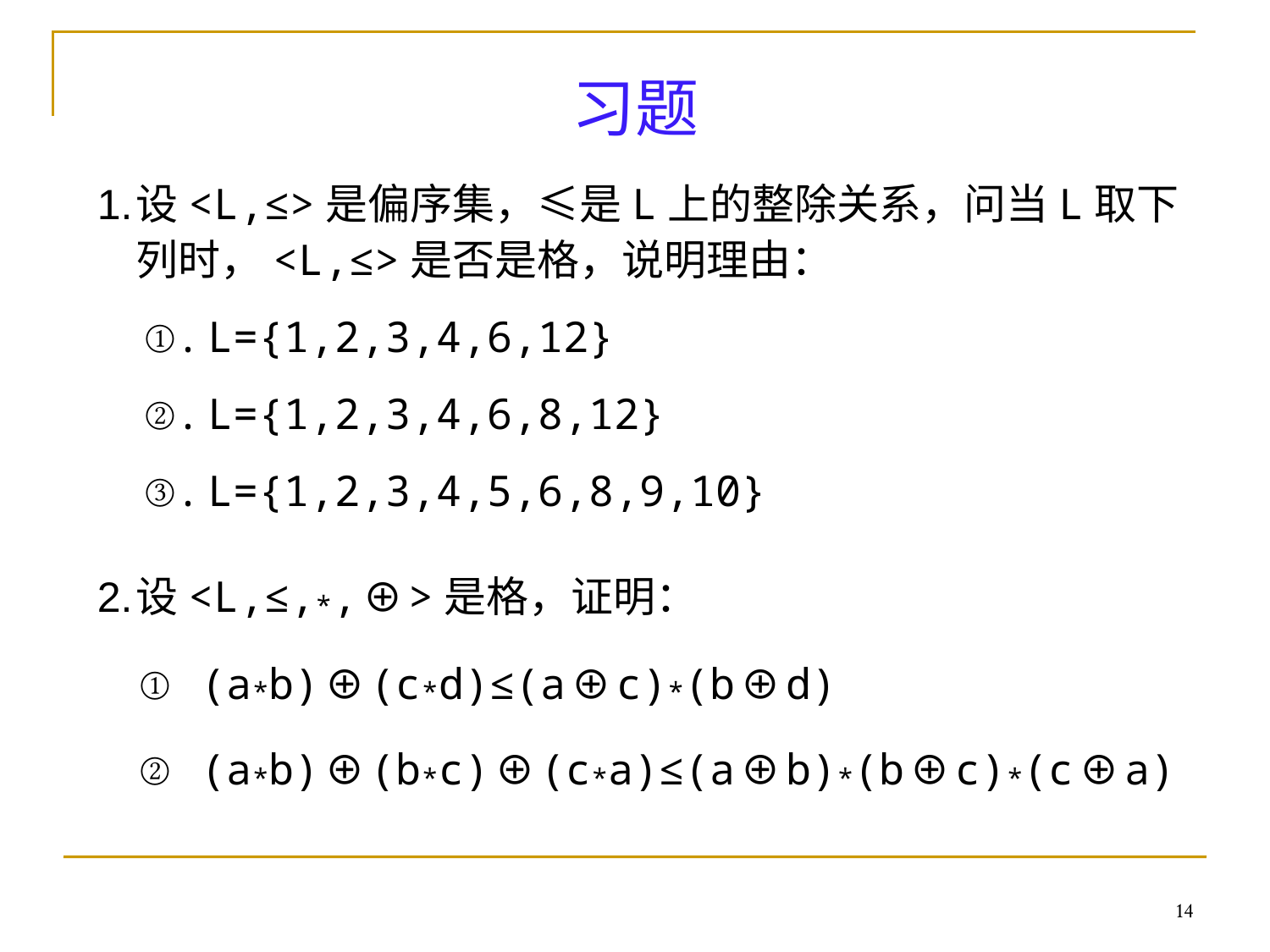

习题
设<L,≤>是偏序集，≤是L上的整除关系，问当L取下列时，<L,≤>是否是格，说明理由：
L={1,2,3,4,6,12}
L={1,2,3,4,6,8,12}
L={1,2,3,4,5,6,8,9,10}
设<L,≤,*,⊕>是格，证明：
(a*b)⊕(c*d)≤(a⊕c)*(b⊕d)
(a*b)⊕(b*c)⊕(c*a)≤(a⊕b)*(b⊕c)*(c⊕a)
14